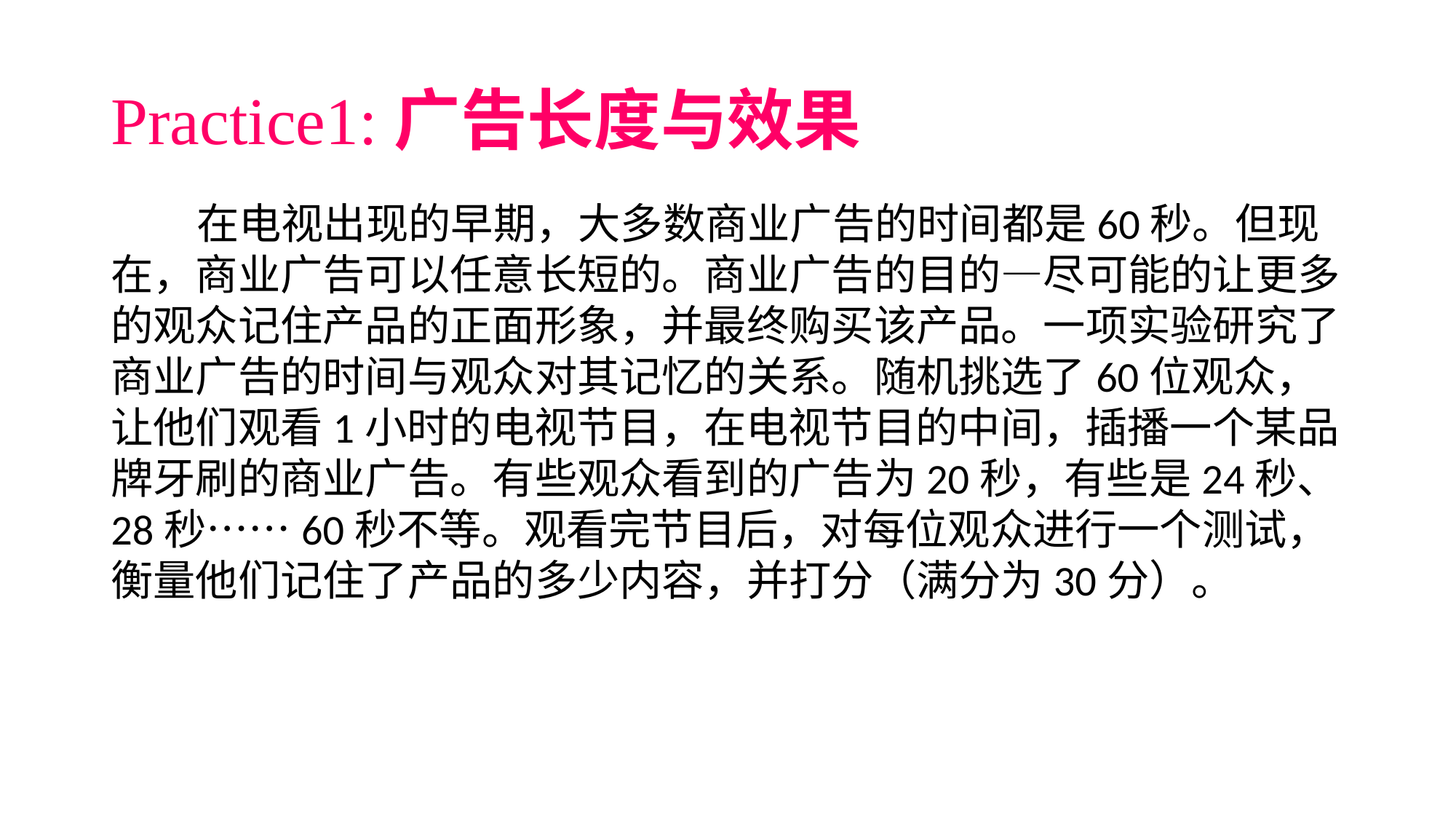

# Practice1:广告长度与效果
        在电视出现的早期，大多数商业广告的时间都是60秒。但现在，商业广告可以任意长短的。商业广告的目的—尽可能的让更多的观众记住产品的正面形象，并最终购买该产品。一项实验研究了商业广告的时间与观众对其记忆的关系。随机挑选了60位观众，让他们观看1小时的电视节目，在电视节目的中间，插播一个某品牌牙刷的商业广告。有些观众看到的广告为20秒，有些是24秒、28秒……60秒不等。观看完节目后，对每位观众进行一个测试，衡量他们记住了产品的多少内容，并打分（满分为30分）。